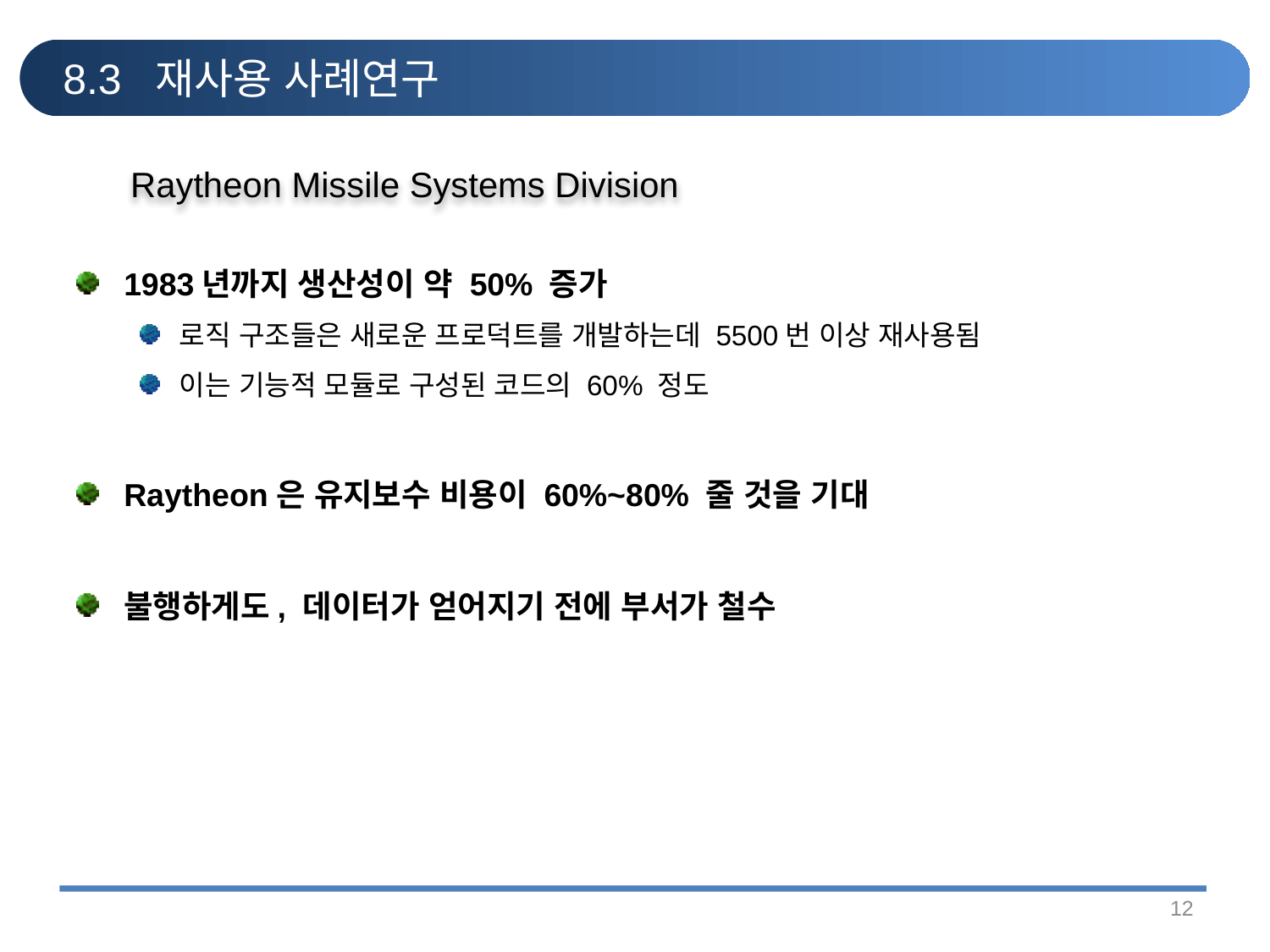

# 8.3  재사용 사례연구
Raytheon Missile Systems Division
1983년까지 생산성이 약 50% 증가
로직 구조들은 새로운 프로덕트를 개발하는데 5500번 이상 재사용됨
이는 기능적 모듈로 구성된 코드의 60% 정도

Raytheon은 유지보수 비용이 60%~80% 줄 것을 기대

불행하게도, 데이터가 얻어지기 전에 부서가 철수

12